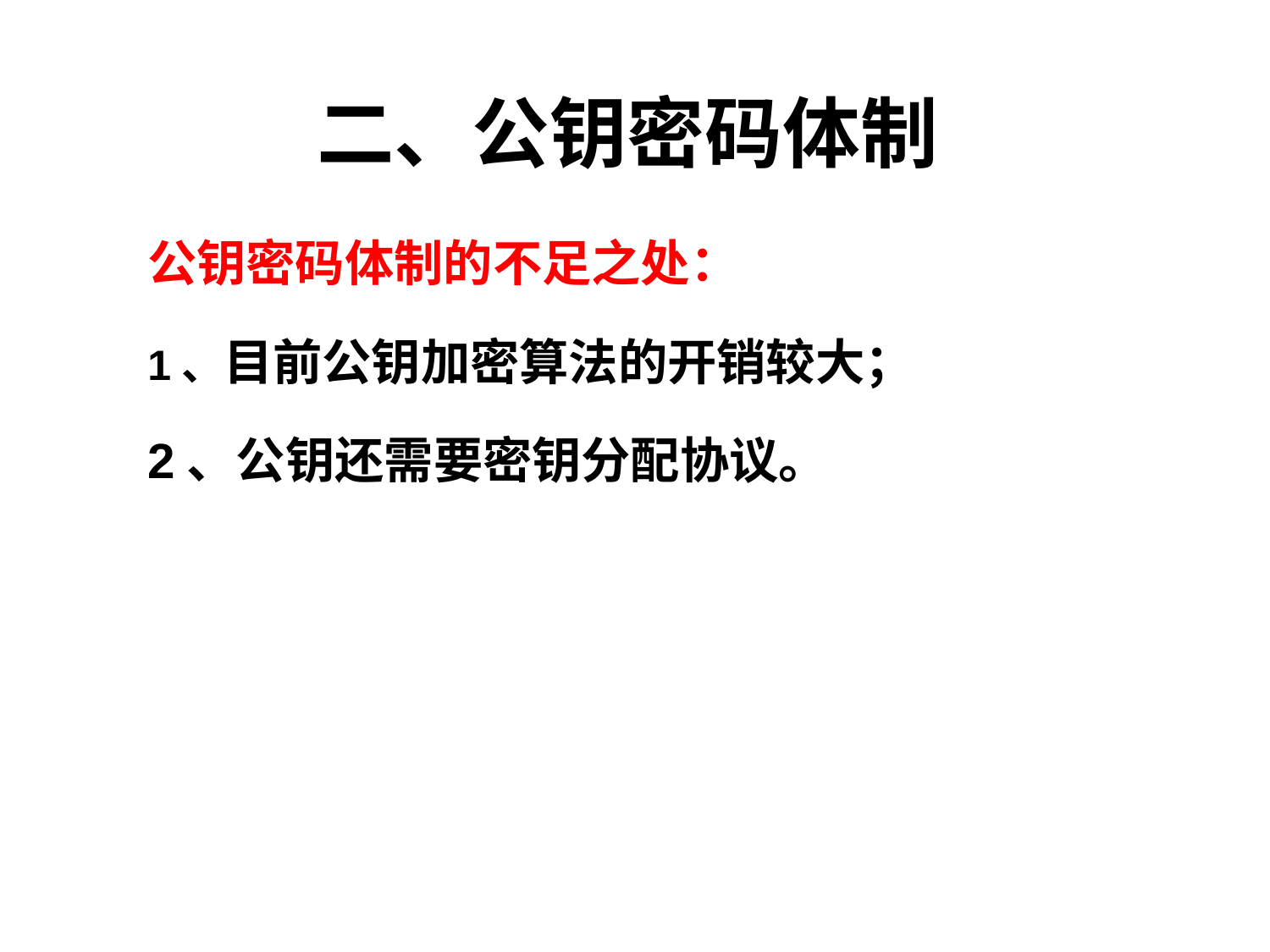

# 二、公钥密码体制
公钥密码体制的不足之处：
1、目前公钥加密算法的开销较大；
2、公钥还需要密钥分配协议。